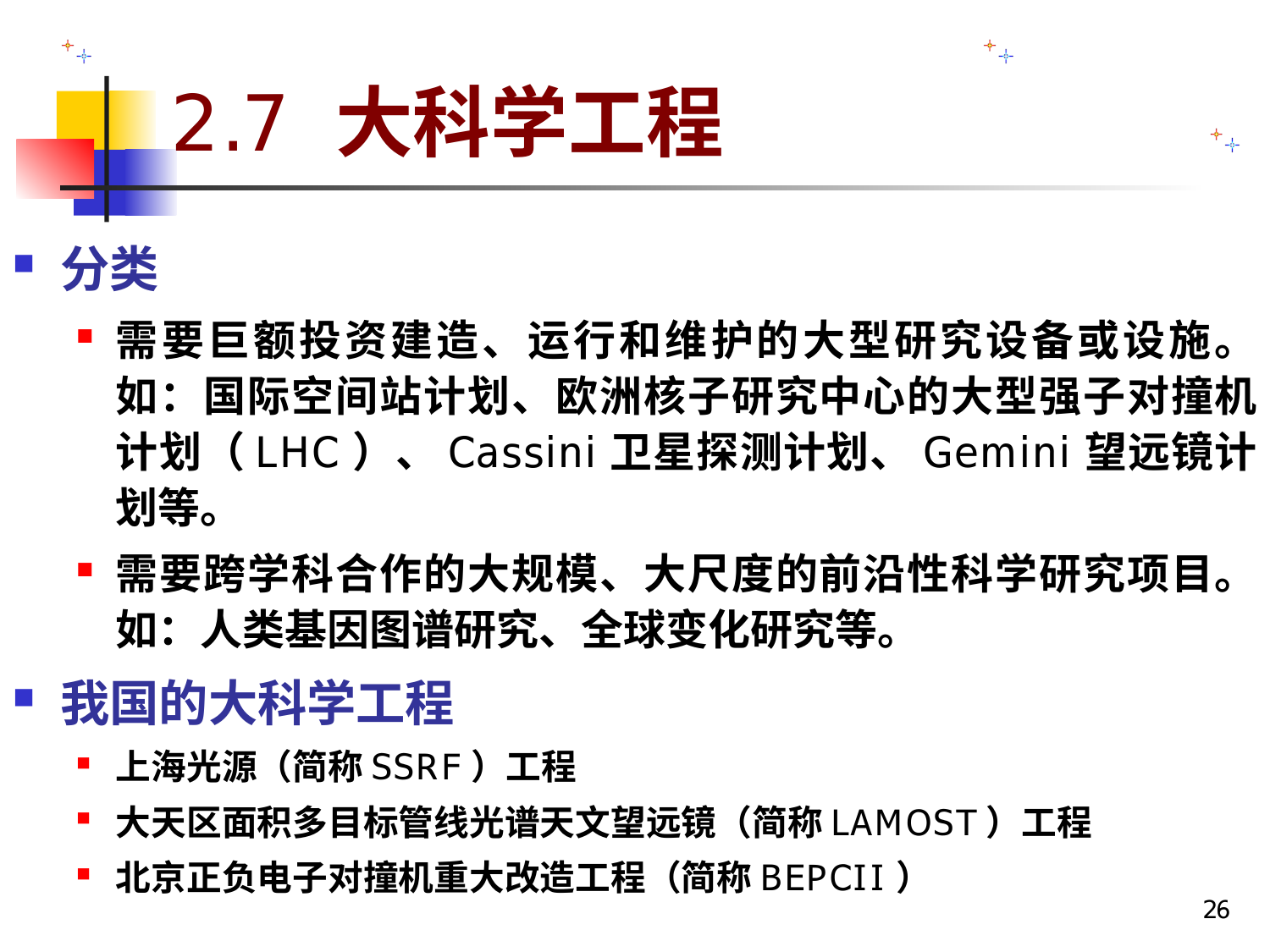

# 2.7 大科学工程
分类
需要巨额投资建造、运行和维护的大型研究设备或设施。如：国际空间站计划、欧洲核子研究中心的大型强子对撞机计划（LHC）、Cassini卫星探测计划、Gemini望远镜计划等。
需要跨学科合作的大规模、大尺度的前沿性科学研究项目。如：人类基因图谱研究、全球变化研究等。
我国的大科学工程
上海光源（简称SSRF）工程
大天区面积多目标管线光谱天文望远镜（简称LAMOST）工程
北京正负电子对撞机重大改造工程（简称BEPCII）
26